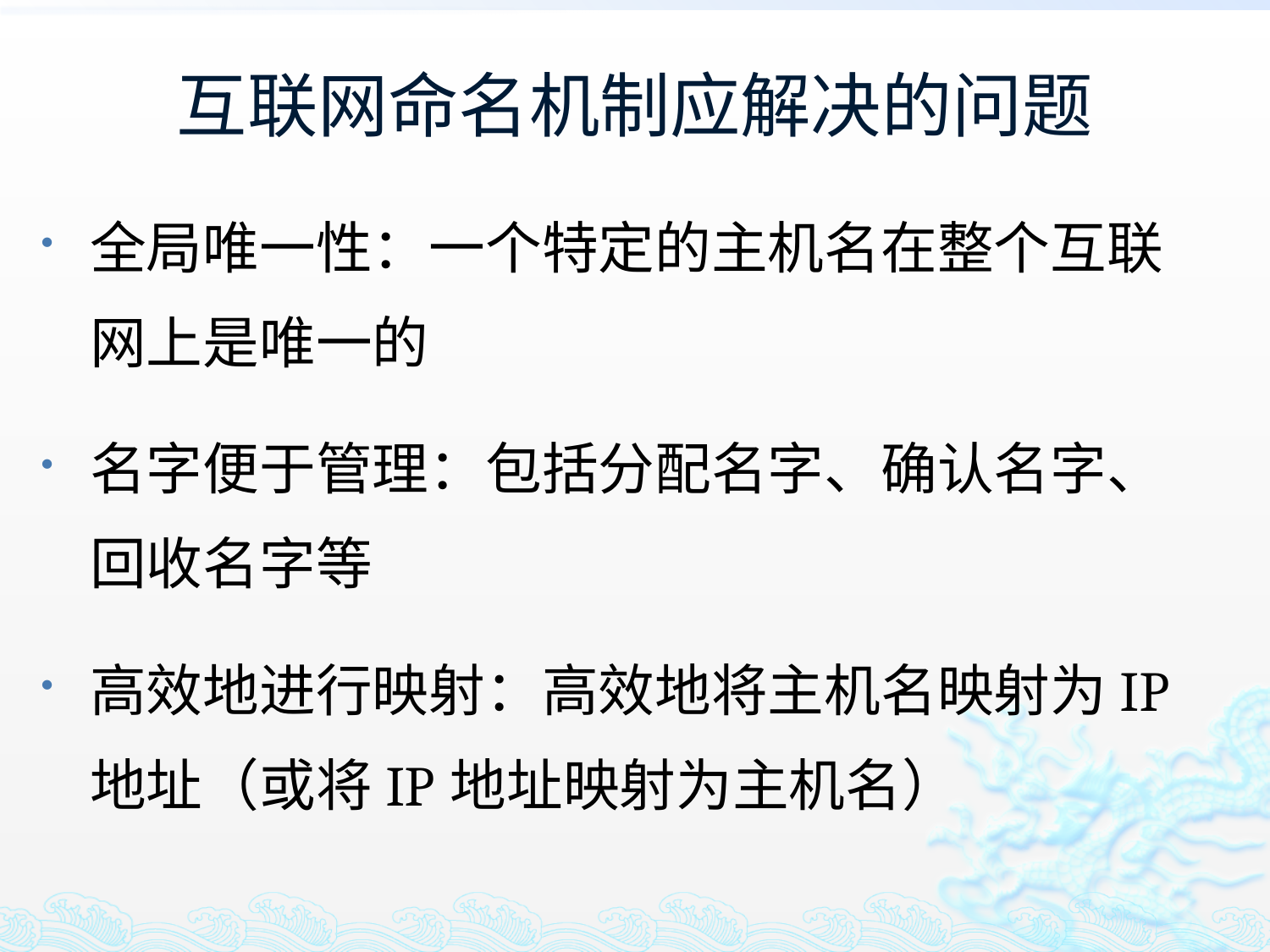

# 互联网命名机制应解决的问题
全局唯一性：一个特定的主机名在整个互联网上是唯一的
名字便于管理：包括分配名字、确认名字、回收名字等
高效地进行映射：高效地将主机名映射为IP地址（或将IP地址映射为主机名）